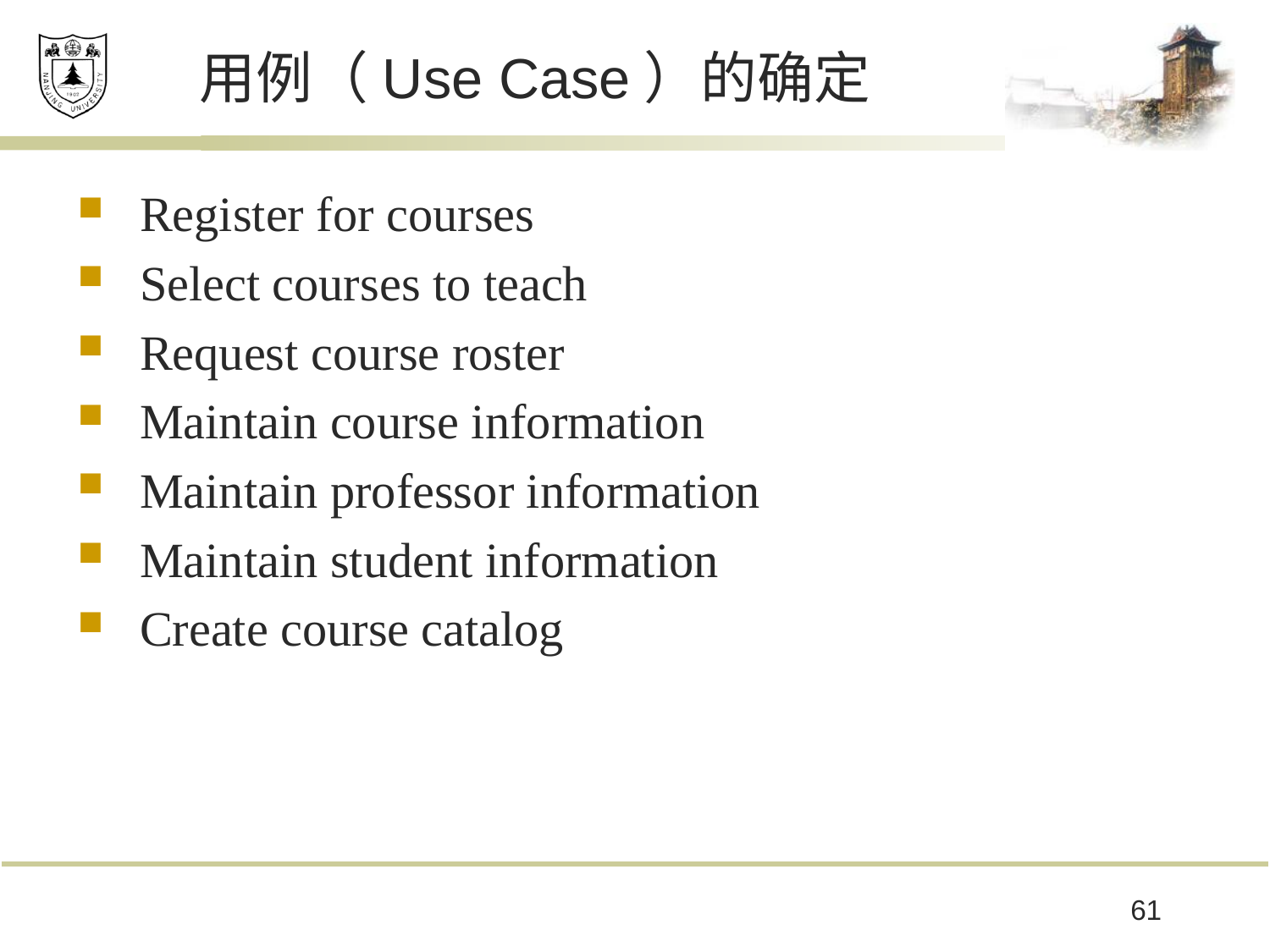

# 用例（Use Case）的确定
Register for courses
Select courses to teach
Request course roster
Maintain course information
Maintain professor information
Maintain student information
Create course catalog

61